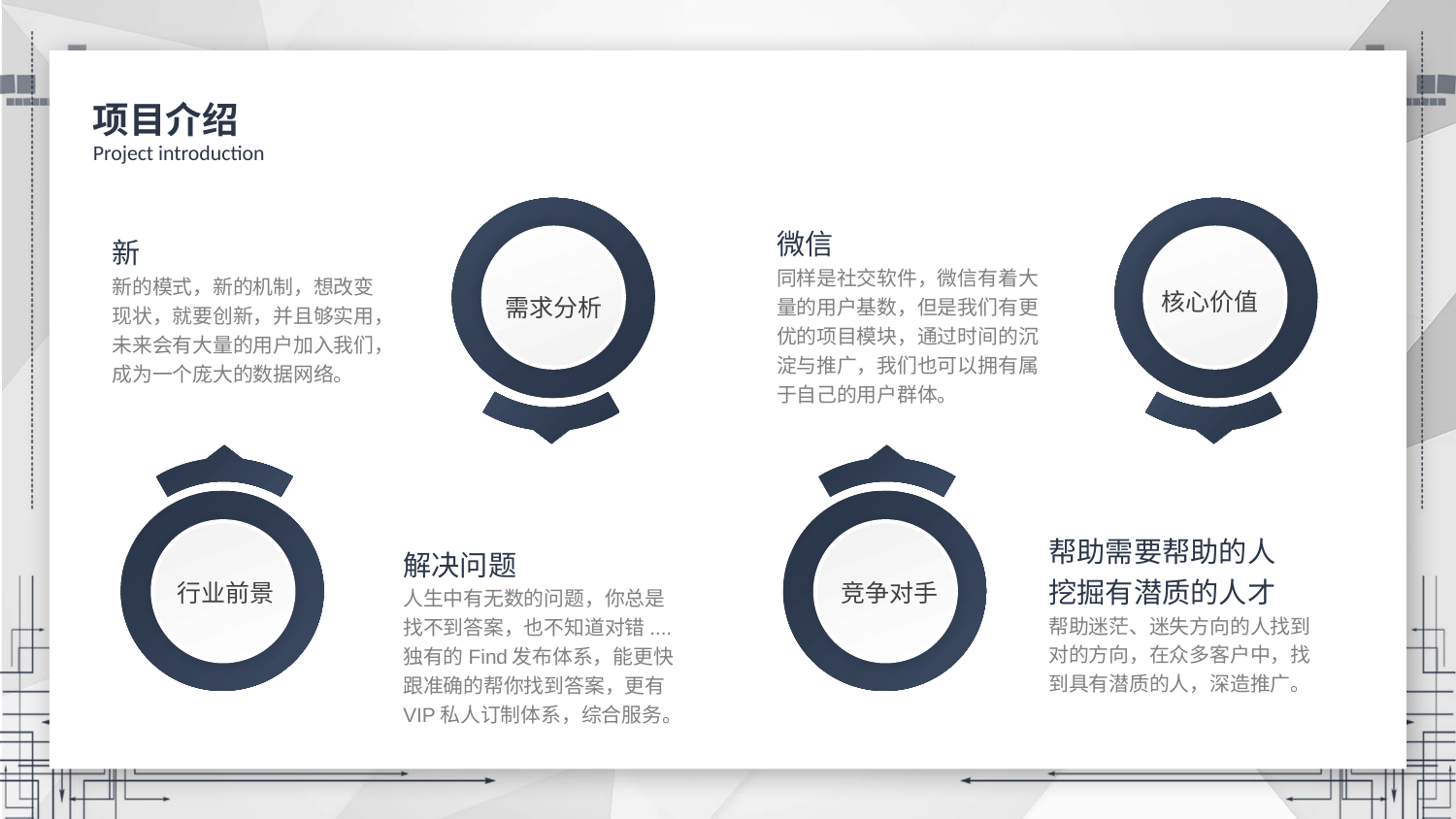

项目介绍
Project introduction

微信
同样是社交软件，微信有着大量的用户基数，但是我们有更优的项目模块，通过时间的沉淀与推广，我们也可以拥有属于自己的用户群体。
新
新的模式，新的机制，想改变
现状，就要创新，并且够实用，
未来会有大量的用户加入我们，
成为一个庞大的数据网络。

核心价值
需求分析

帮助需要帮助的人
挖掘有潜质的人才
帮助迷茫、迷失方向的人找到对的方向，在众多客户中，找到具有潜质的人，深造推广。

解决问题
人生中有无数的问题，你总是找不到答案，也不知道对错....
独有的Find发布体系，能更快跟准确的帮你找到答案，更有VIP私人订制体系，综合服务。
行业前景
竞争对手